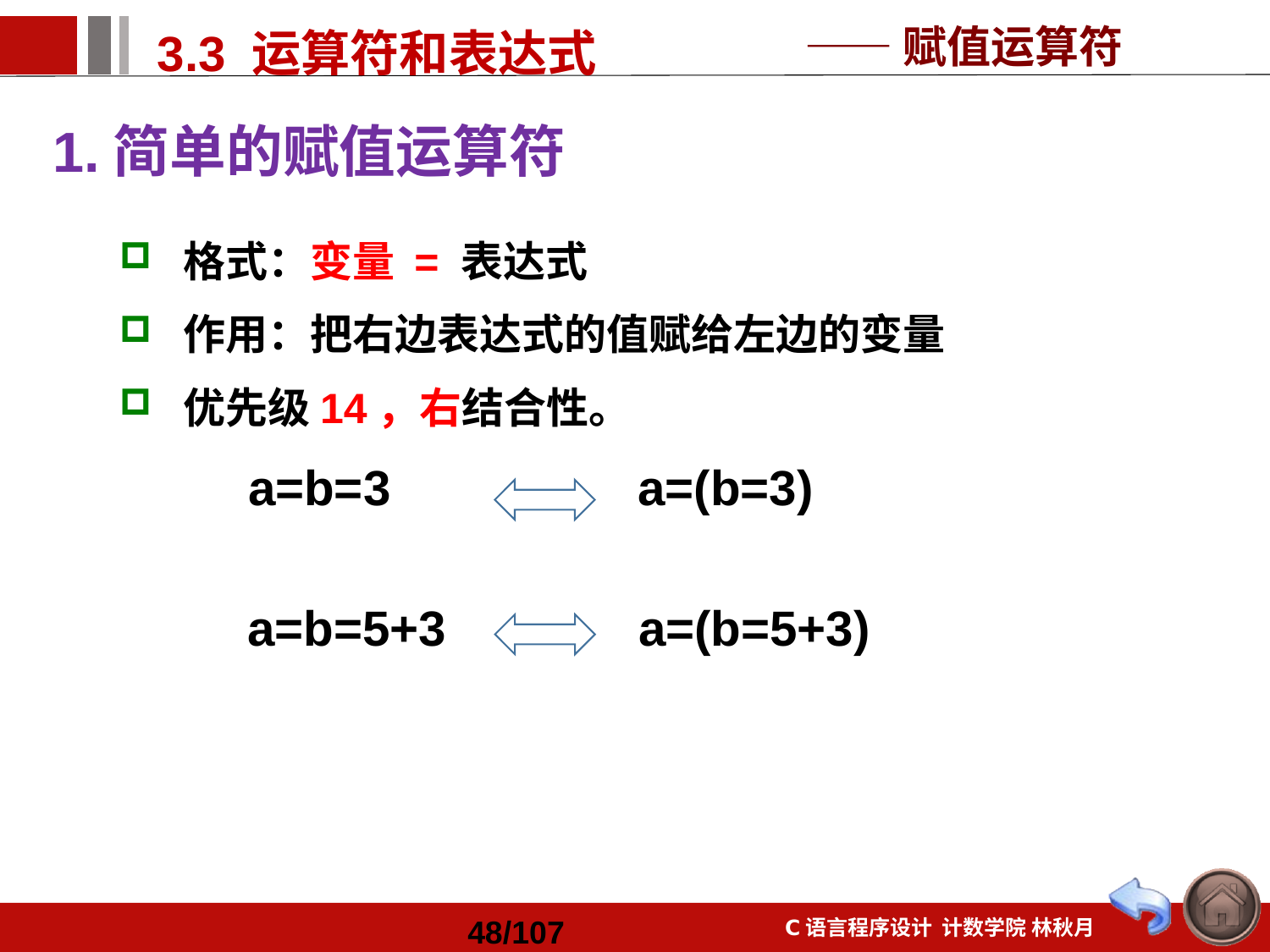

——赋值运算符
1.简单的赋值运算符
格式：变量 = 表达式
作用：把右边表达式的值赋给左边的变量
优先级14，右结合性。
a=b=3                  a=(b=3)

a=b=5+3              a=(b=5+3)